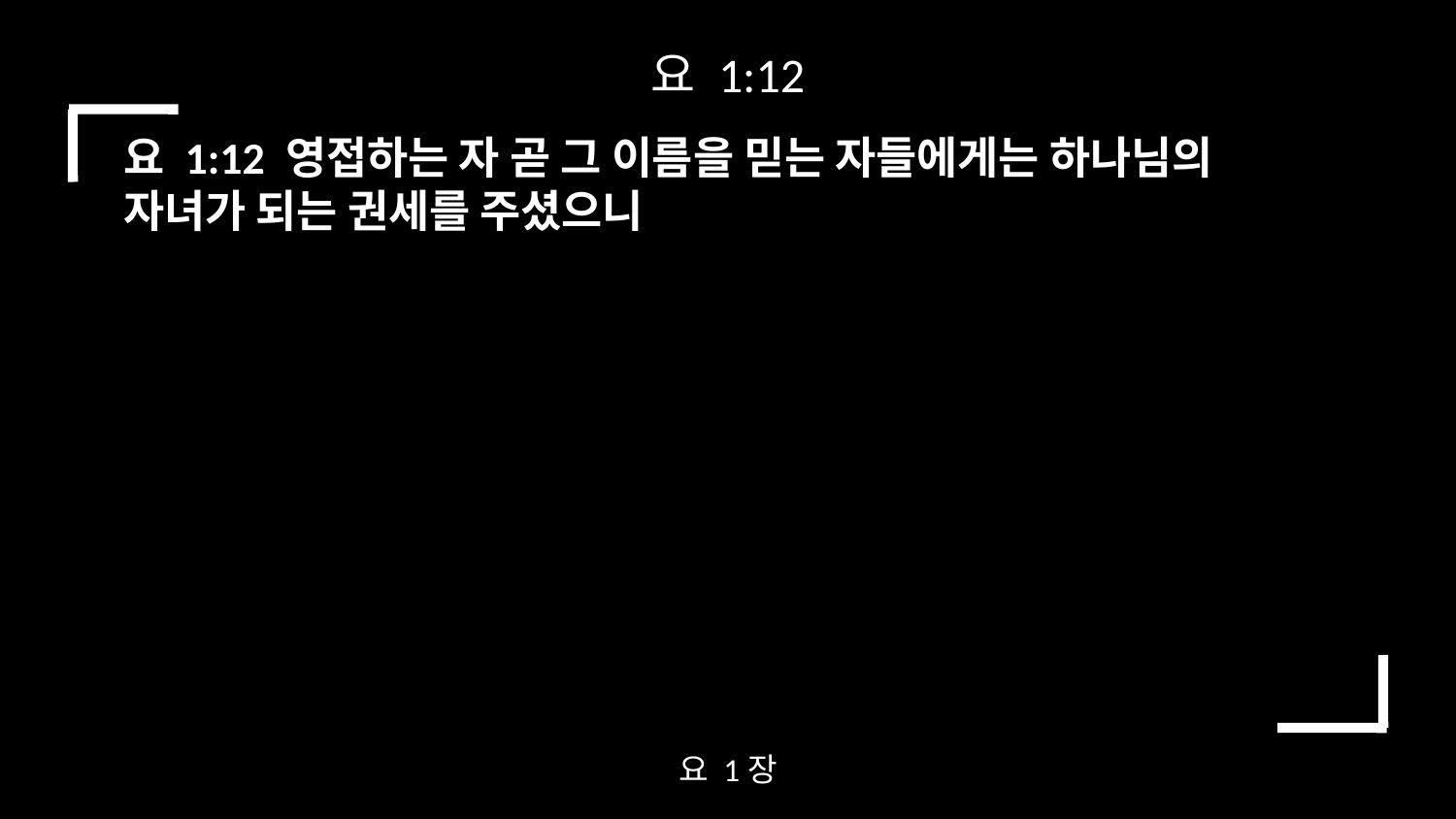

요 1:12

요 1:12 영접하는 자 곧 그 이름을 믿는 자들에게는 하나님의 자녀가 되는 권세를 주셨으니

요 1장